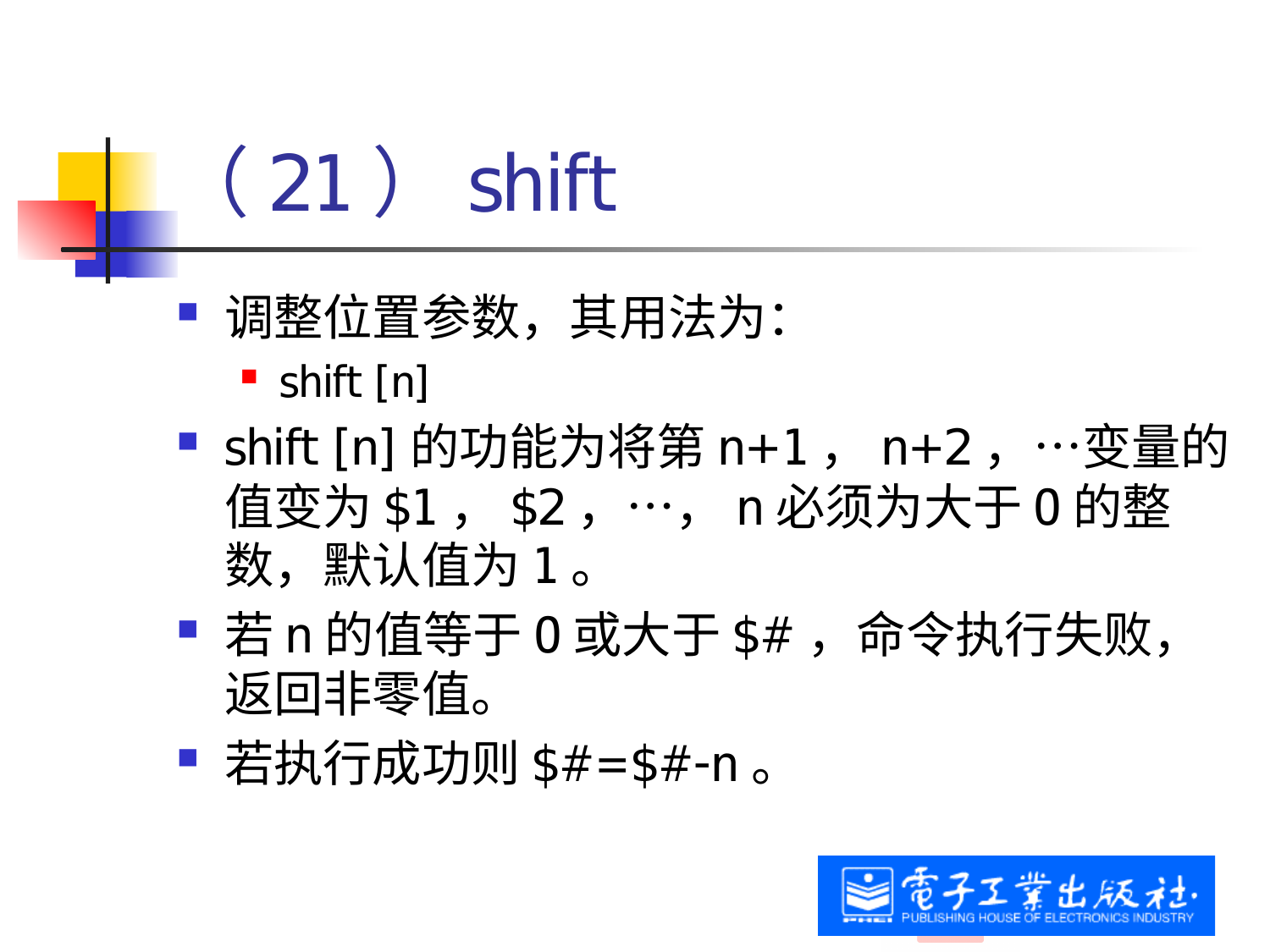

# （21）shift
调整位置参数，其用法为：
shift [n]
shift [n]的功能为将第n+1，n+2，…变量的值变为$1，$2，…，n必须为大于0的整数，默认值为1。
若n的值等于0或大于$#，命令执行失败，返回非零值。
若执行成功则$#=$#-n。